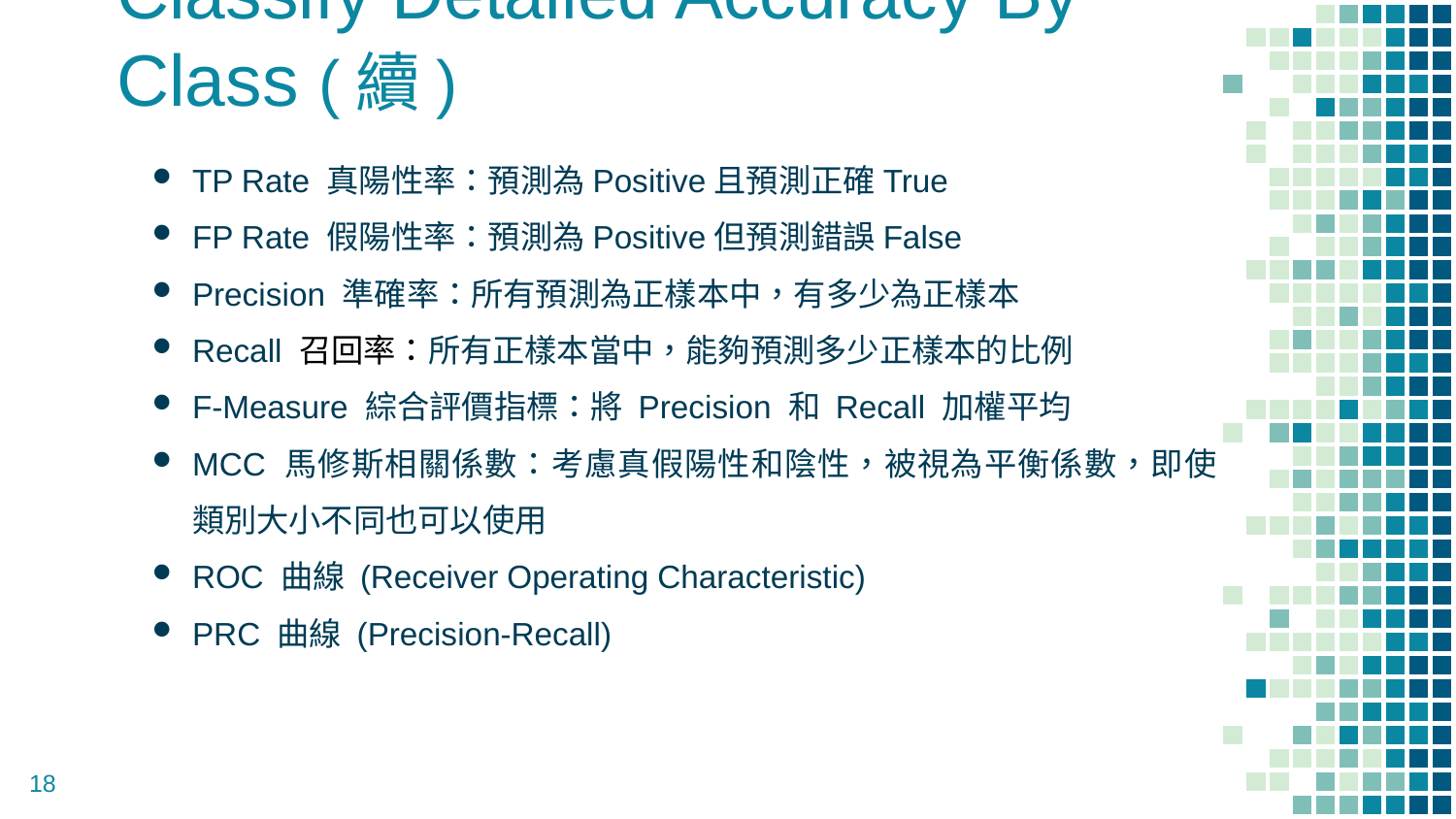

# Classify Detailed Accuracy By Class (續)
TP Rate 真陽性率：預測為Positive且預測正確True
FP Rate 假陽性率：預測為Positive但預測錯誤False
Precision 準確率：所有預測為正樣本中，有多少為正樣本
Recall 召回率：所有正樣本當中，能夠預測多少正樣本的比例
F-Measure 綜合評價指標：將 Precision 和 Recall 加權平均
MCC 馬修斯相關係數：考慮真假陽性和陰性，被視為平衡係數，即使類別大小不同也可以使用
ROC 曲線 (Receiver Operating Characteristic)
PRC 曲線 (Precision-Recall)
18